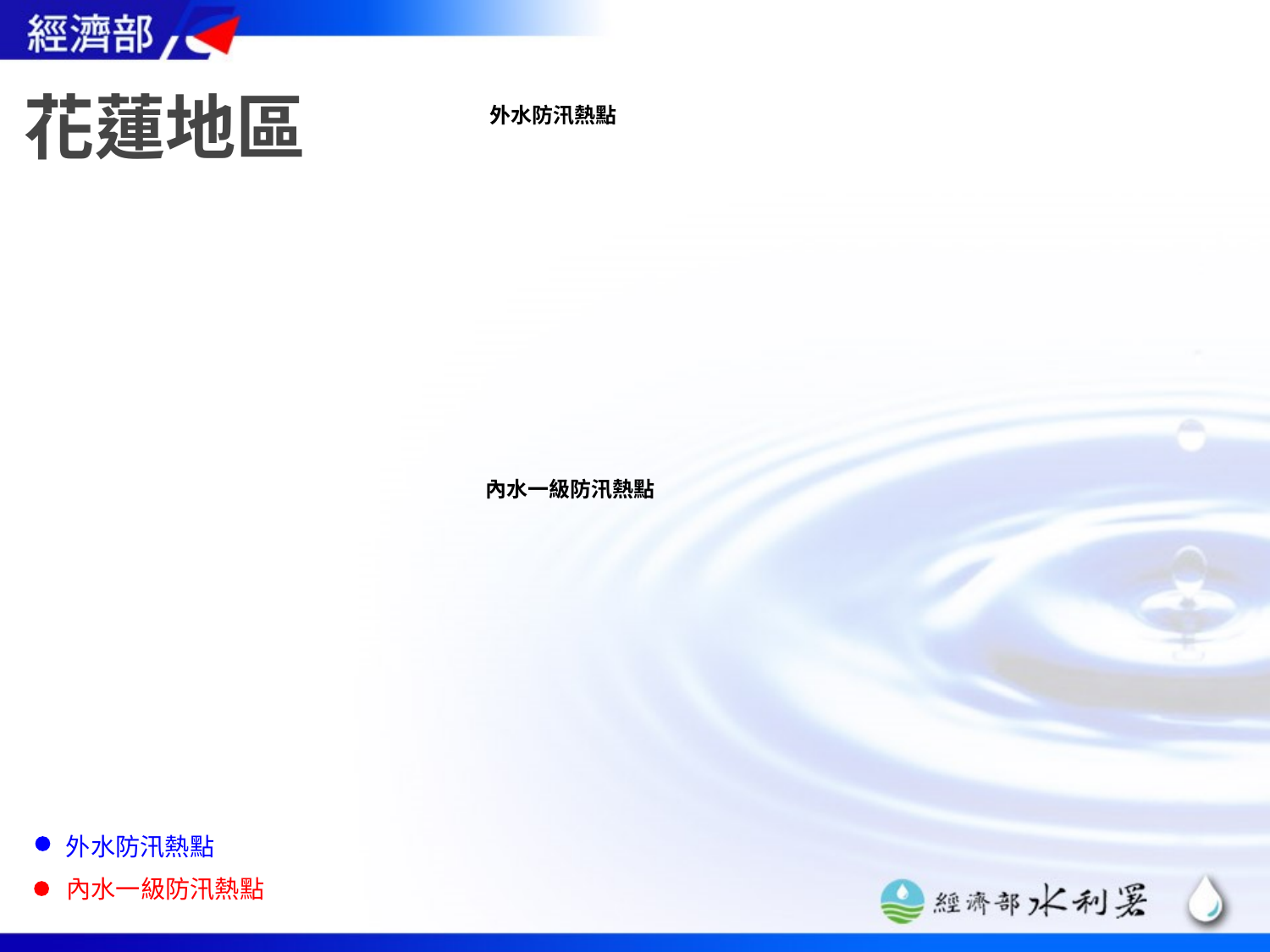

花蓮地區
外水防汛熱點
內水一級防汛熱點
外水防汛熱點

內水一級防汛熱點